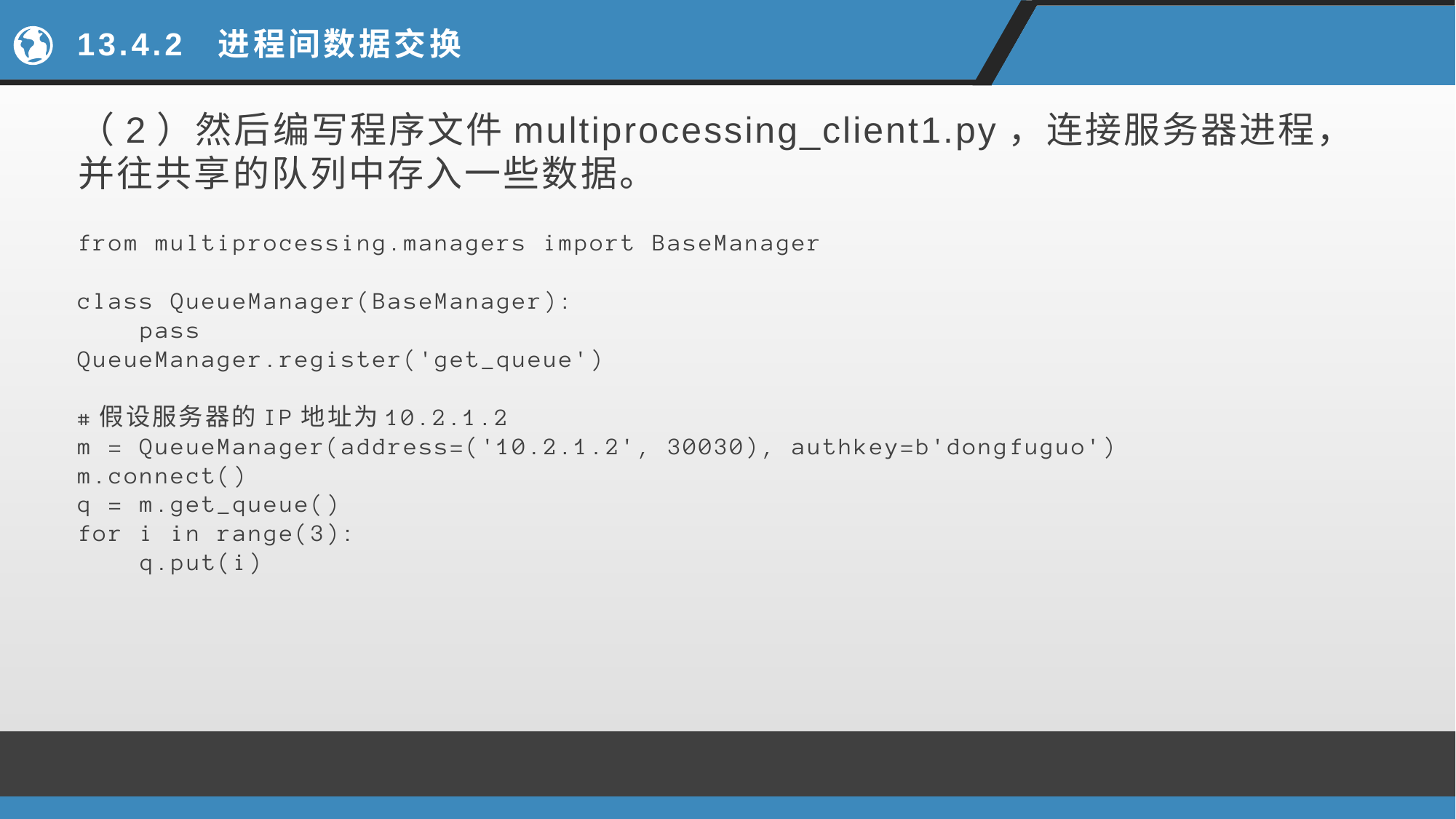

# 13.4.2  进程间数据交换

（2）然后编写程序文件multiprocessing_client1.py，连接服务器进程，并往共享的队列中存入一些数据。

from multiprocessing.managers import BaseManager

class QueueManager(BaseManager):
    pass
QueueManager.register('get_queue')

#假设服务器的IP地址为10.2.1.2
m = QueueManager(address=('10.2.1.2', 30030), authkey=b'dongfuguo')
m.connect()
q = m.get_queue()
for i in range(3):
    q.put(i)